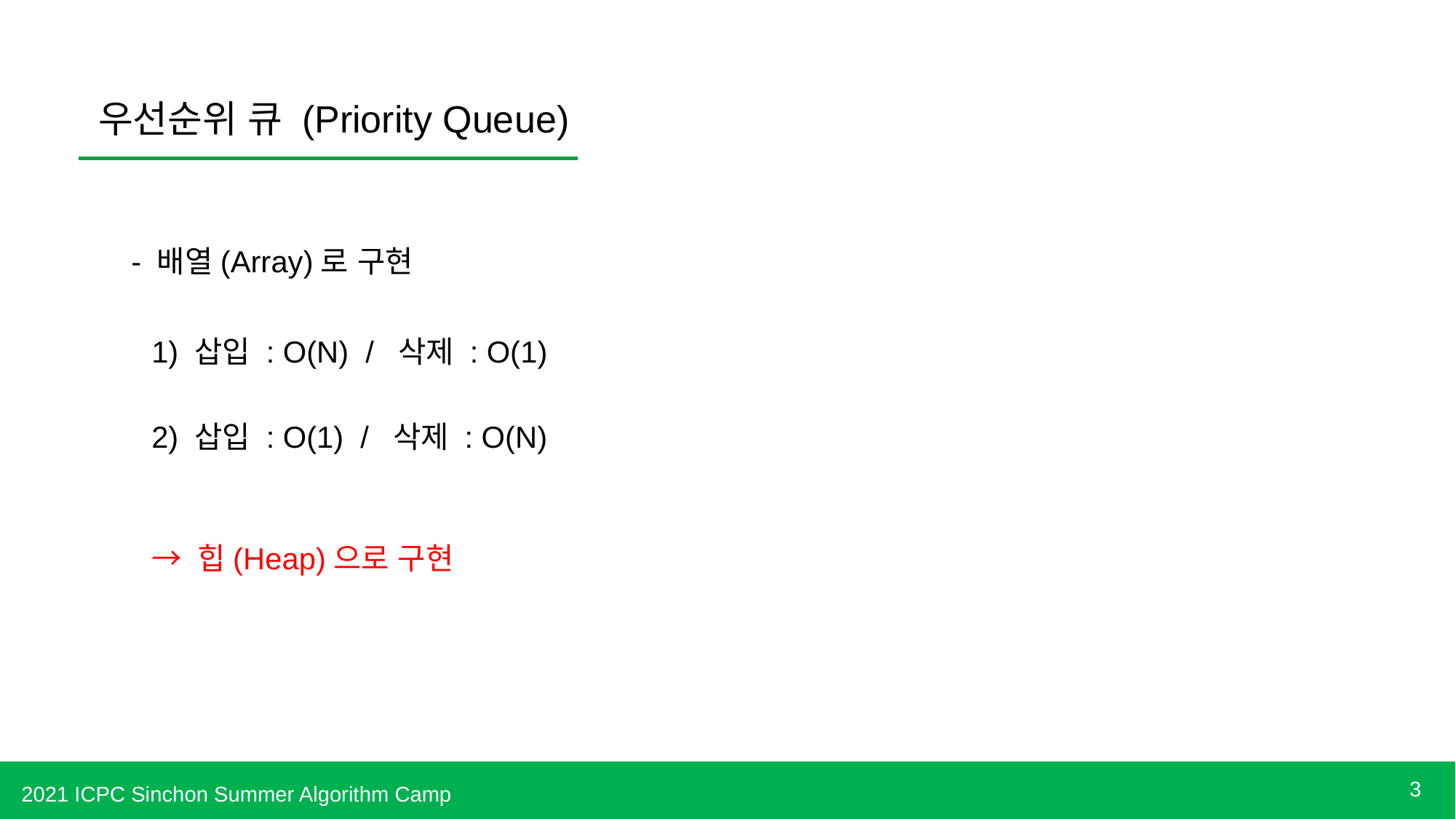

우선순위 큐 (Priority Queue)
- 배열(Array)로 구현
1) 삽입 : O(N)  /  삭제 : O(1)
2) 삽입 : O(1)  /  삭제 : O(N)
→ 힙(Heap)으로 구현

3
2021 ICPC Sinchon Summer Algorithm Camp